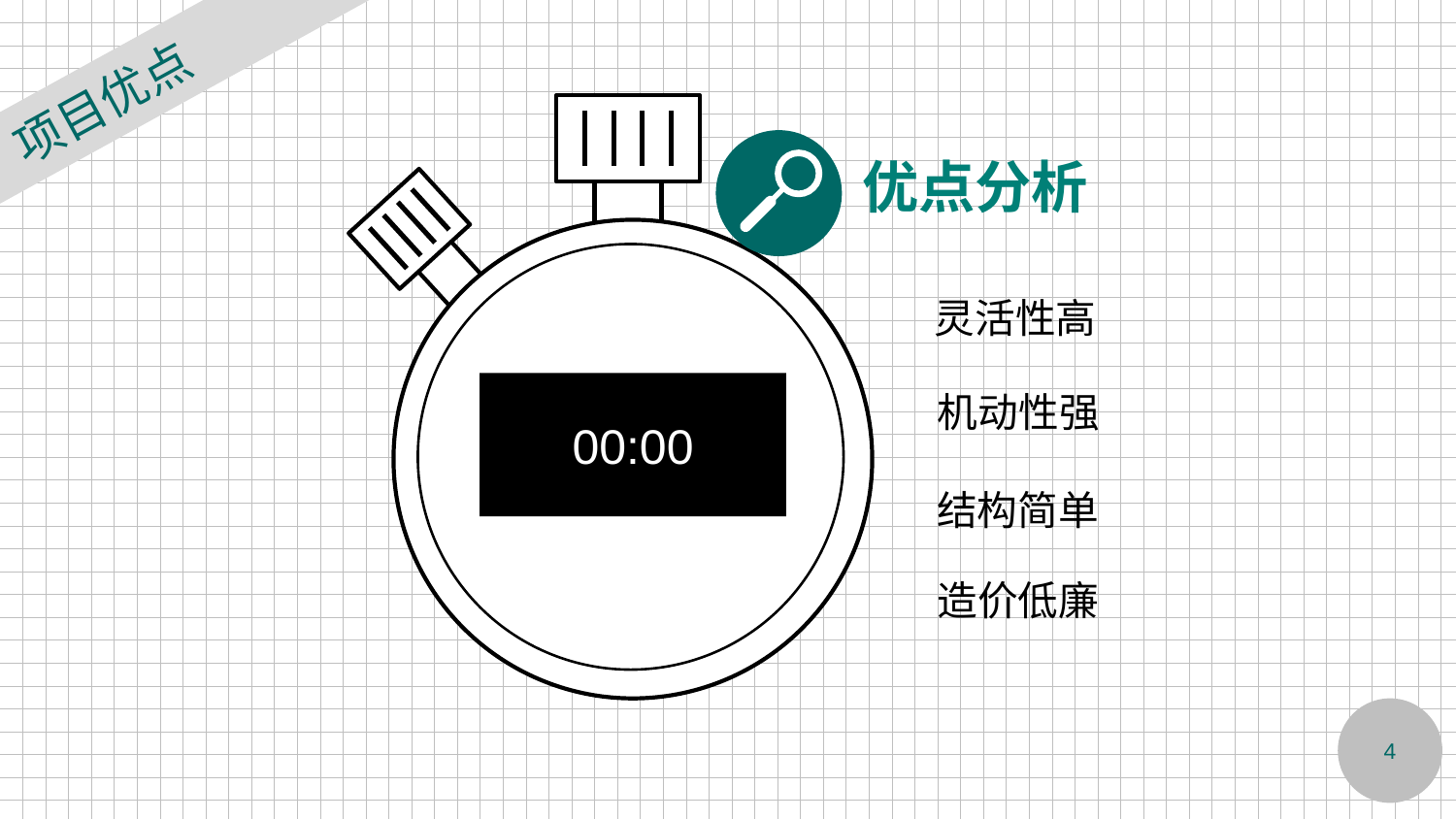

项目优点

00:00

优点分析
灵活性高
机动性强
结构简单
造价低廉
4